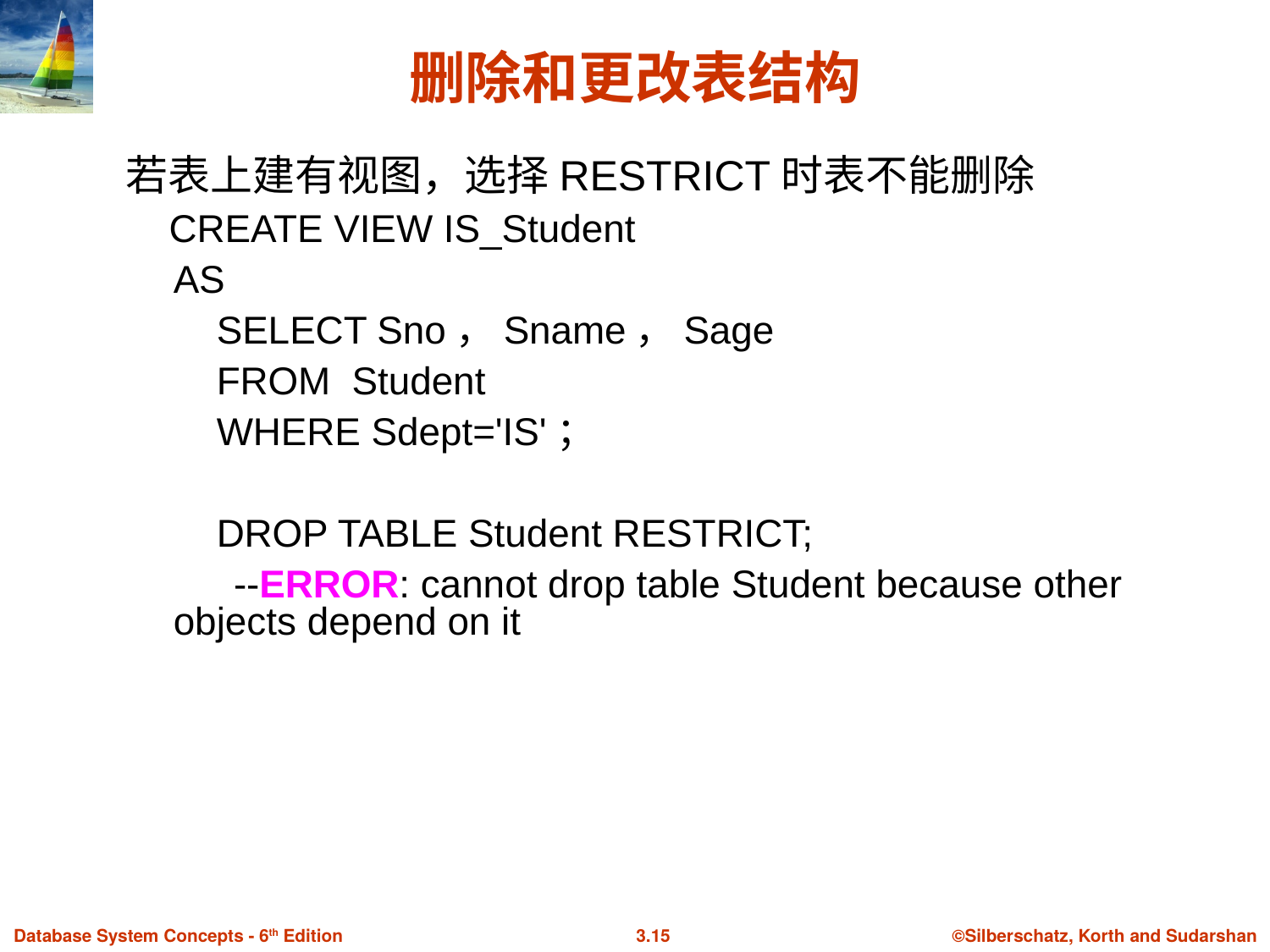

删除和更改表结构
若表上建有视图，选择RESTRICT时表不能删除
    CREATE VIEW IS_Student
	AS
	    SELECT Sno，Sname，Sage
	    FROM  Student
    	    WHERE Sdept='IS'；

	    DROP TABLE Student RESTRICT;
          --ERROR: cannot drop table Student because other objects depend on it